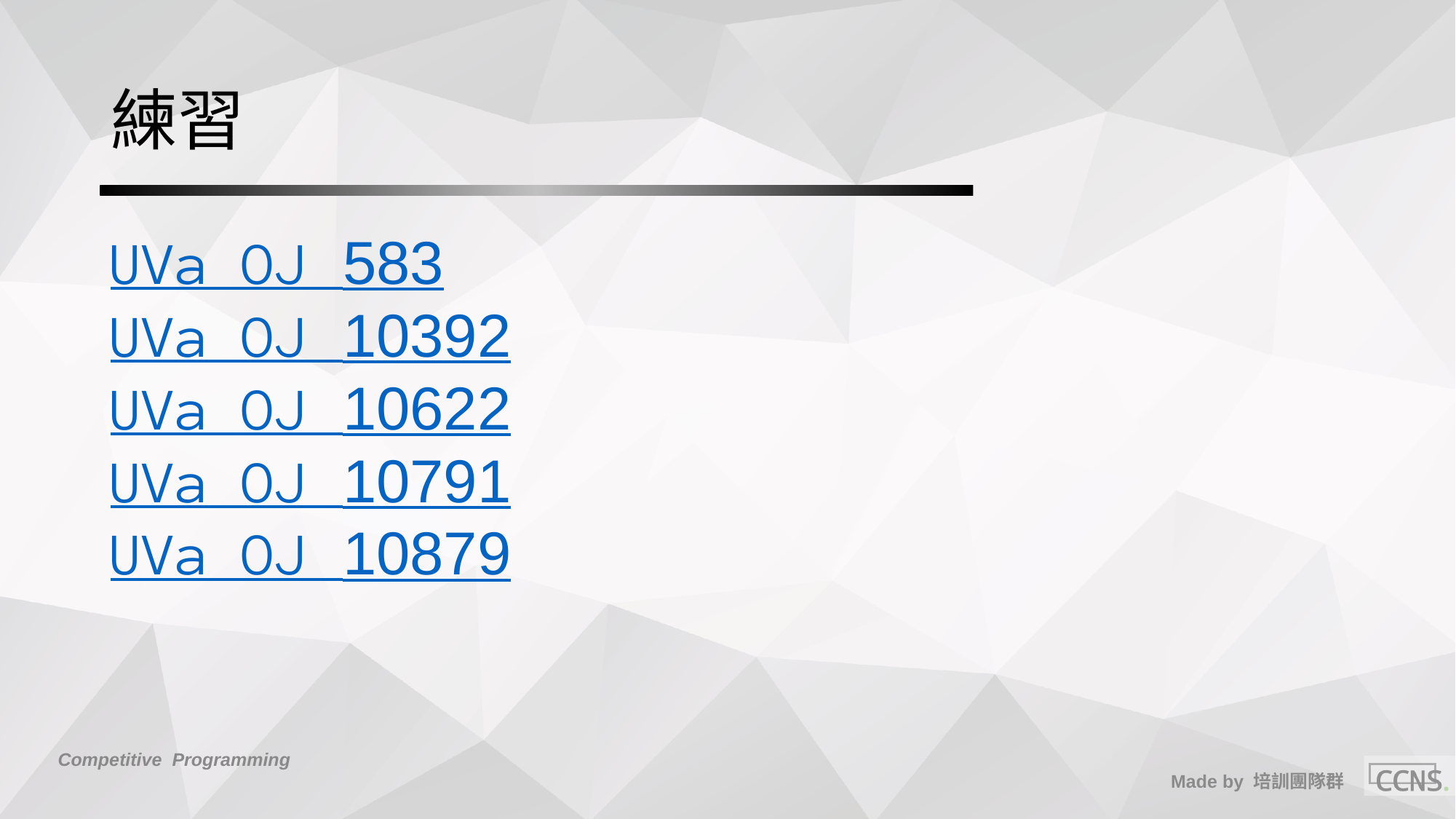

# 練習
UVa OJ 583
UVa OJ 10392
UVa OJ 10622
UVa OJ 10791
UVa OJ 10879